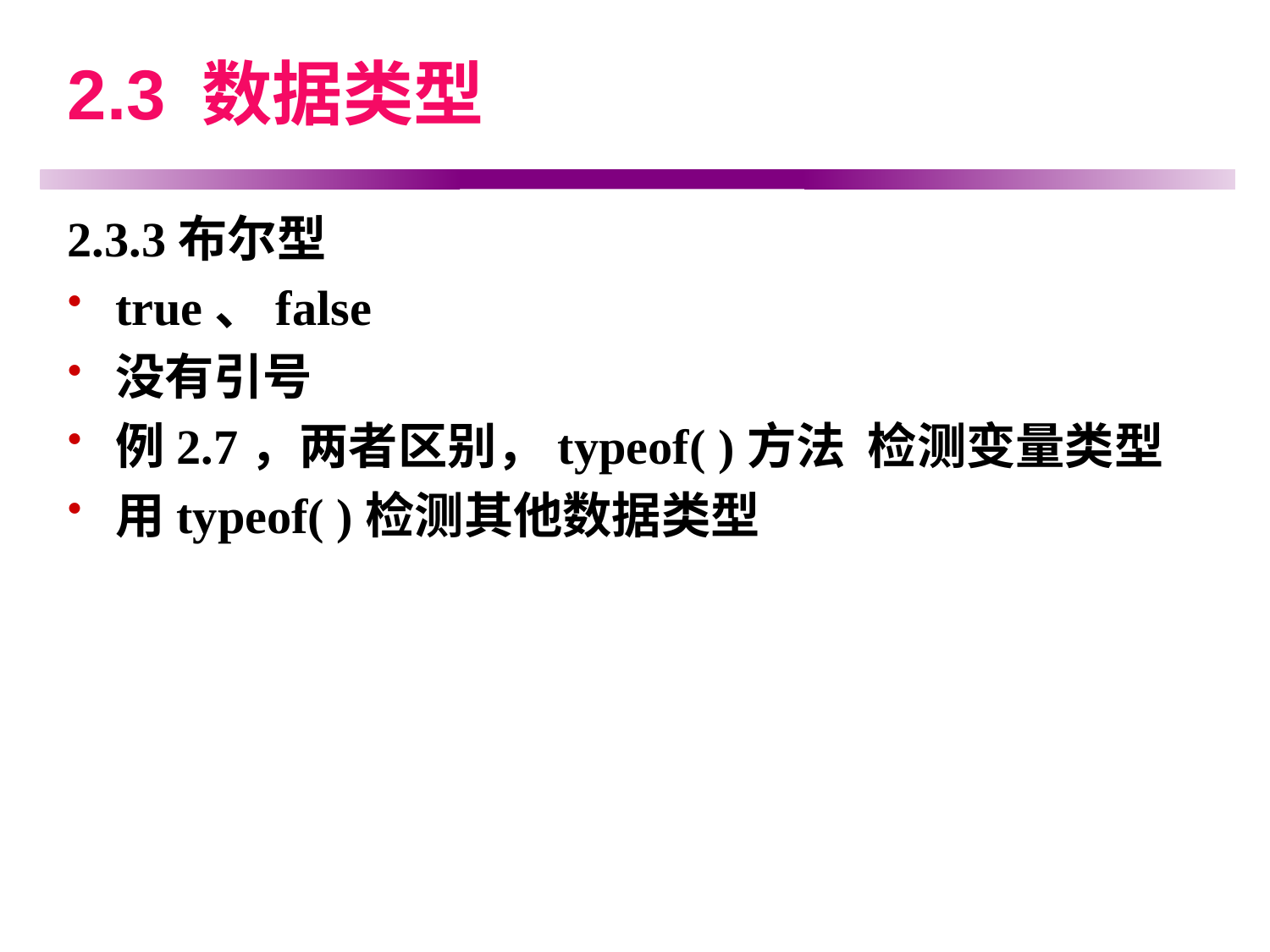

# 2.3 数据类型
2.3.3布尔型
true、false
没有引号
例2.7，两者区别，typeof( )方法  检测变量类型
用typeof( )检测其他数据类型